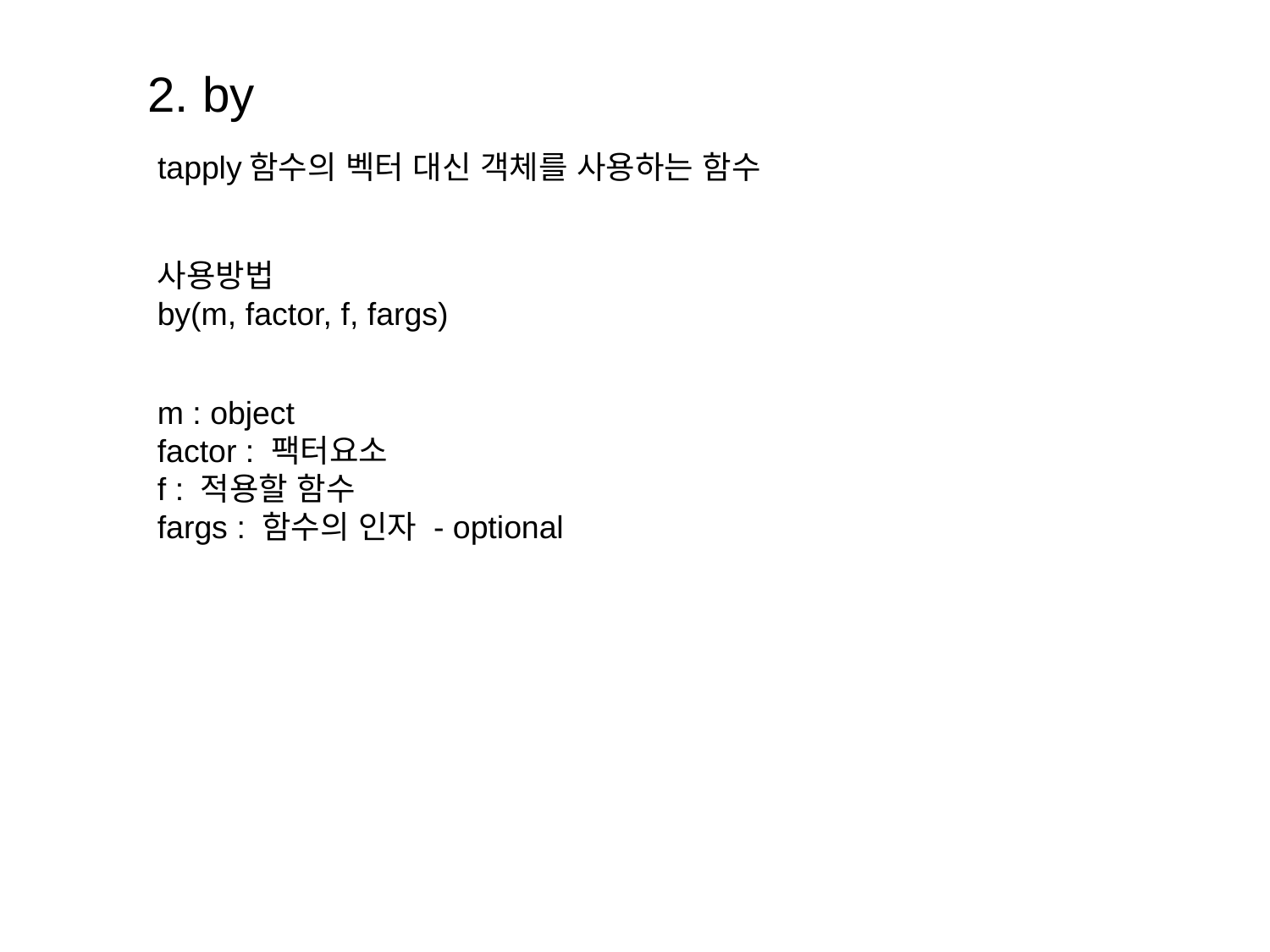

2. by
tapply함수의 벡터 대신 객체를 사용하는 함수
사용방법
by(m, factor, f, fargs)
m : object
factor : 팩터요소
f : 적용할 함수
fargs : 함수의 인자 - optional